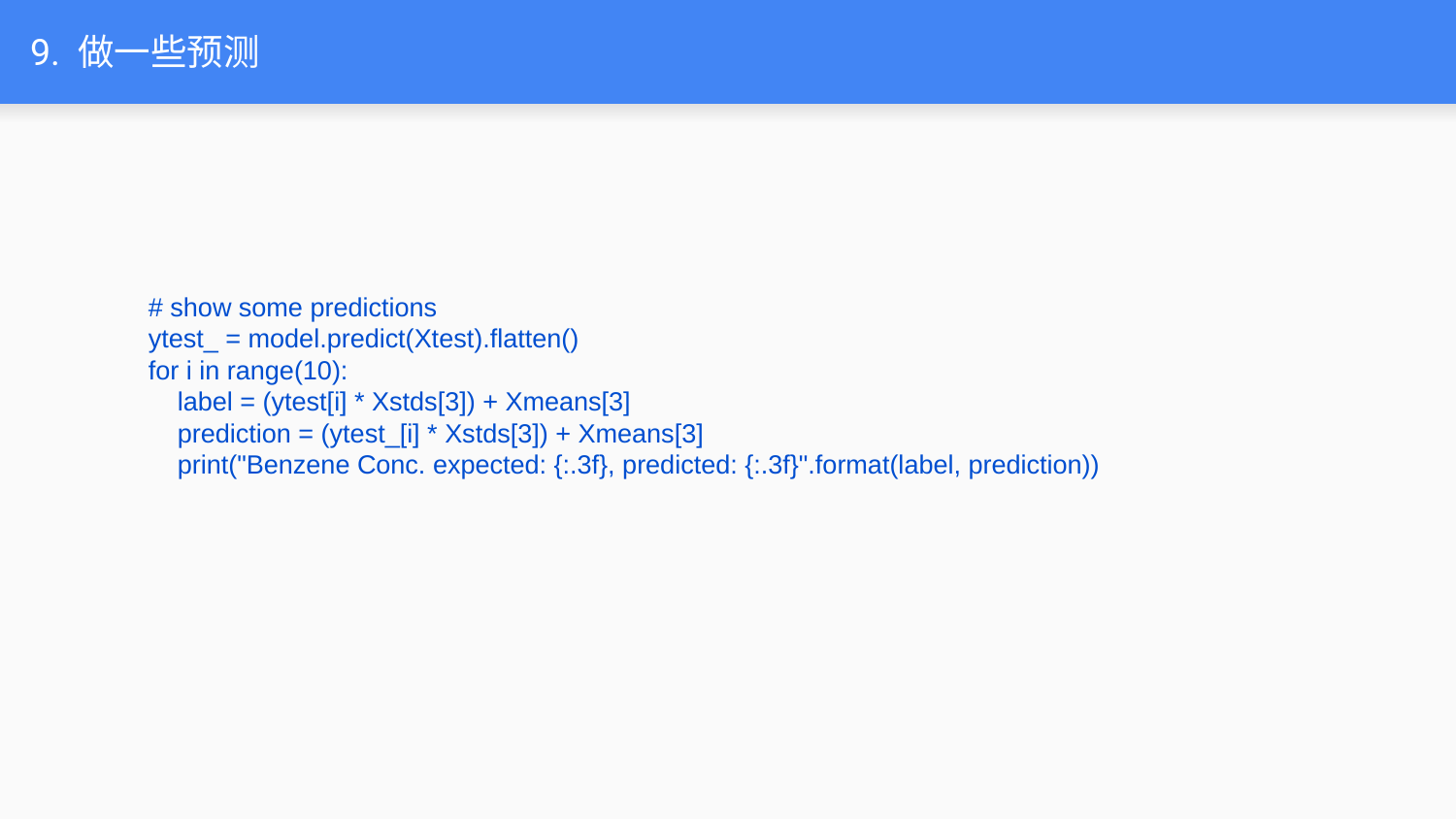

# 9. 做一些预测
# show some predictions
ytest_ = model.predict(Xtest).flatten()
for i in range(10):
    label = (ytest[i] * Xstds[3]) + Xmeans[3]
    prediction = (ytest_[i] * Xstds[3]) + Xmeans[3]
    print("Benzene Conc. expected: {:.3f}, predicted: {:.3f}".format(label, prediction))